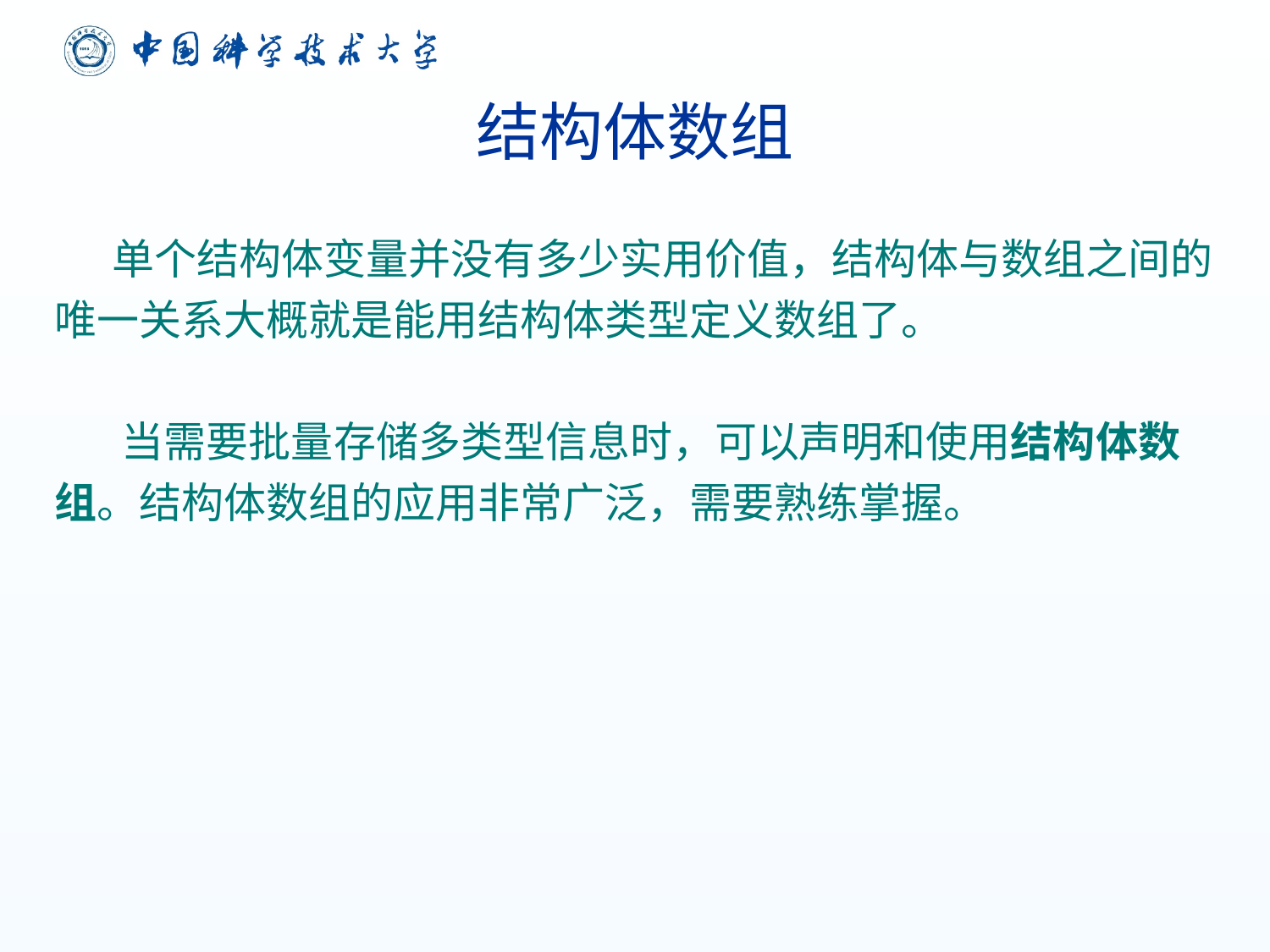

# 结构体数组
     单个结构体变量并没有多少实用价值，结构体与数组之间的唯一关系大概就是能用结构体类型定义数组了。

      当需要批量存储多类型信息时，可以声明和使用结构体数组。结构体数组的应用非常广泛，需要熟练掌握。